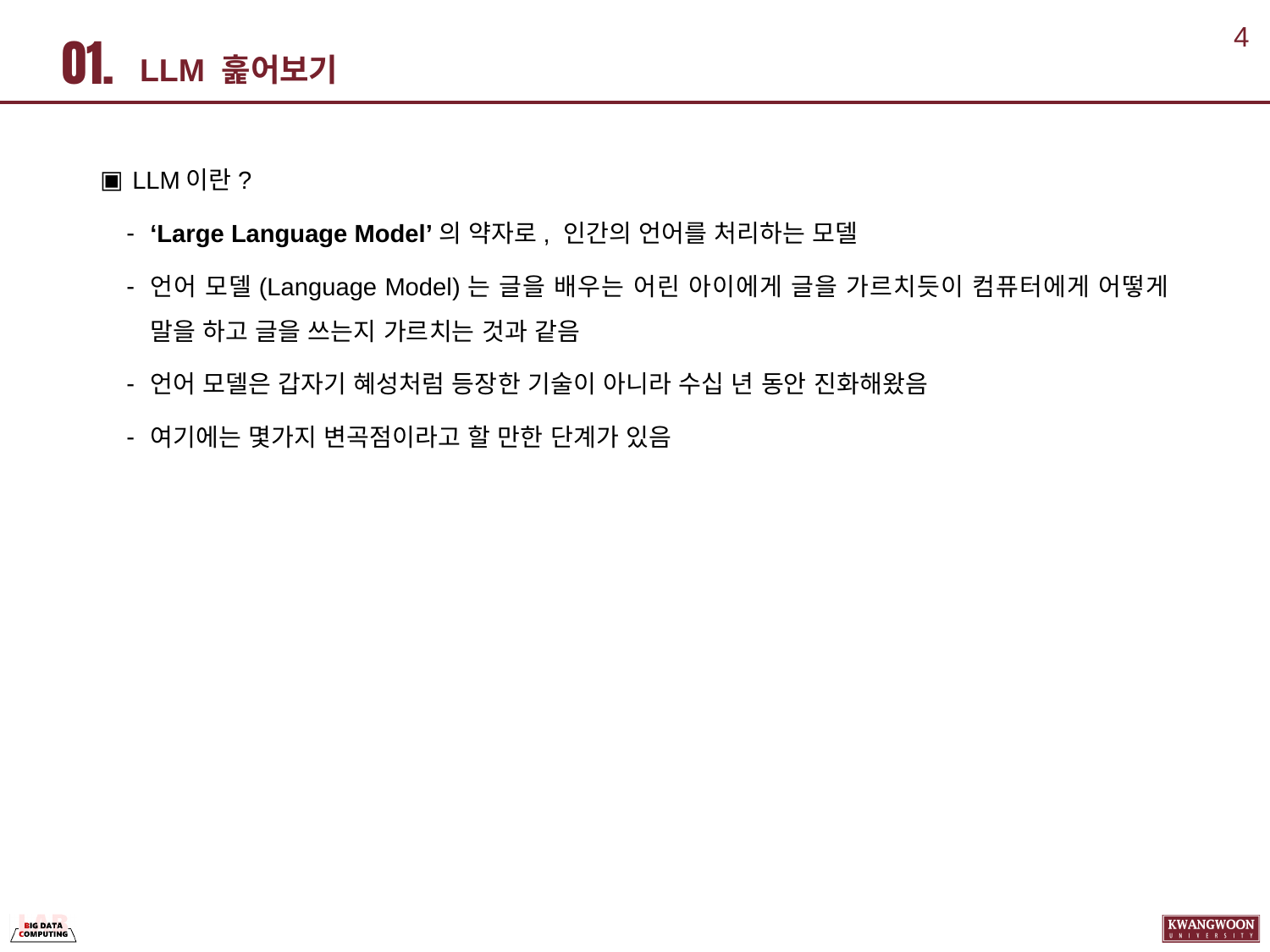

4
01.
# LLM 훑어보기
 LLM이란?
‘Large Language Model’의 약자로, 인간의 언어를 처리하는 모델
언어 모델(Language Model)는 글을 배우는 어린 아이에게 글을 가르치듯이 컴퓨터에게 어떻게 말을 하고 글을 쓰는지 가르치는 것과 같음
언어 모델은 갑자기 혜성처럼 등장한 기술이 아니라 수십 년 동안 진화해왔음
여기에는 몇가지 변곡점이라고 할 만한 단계가 있음